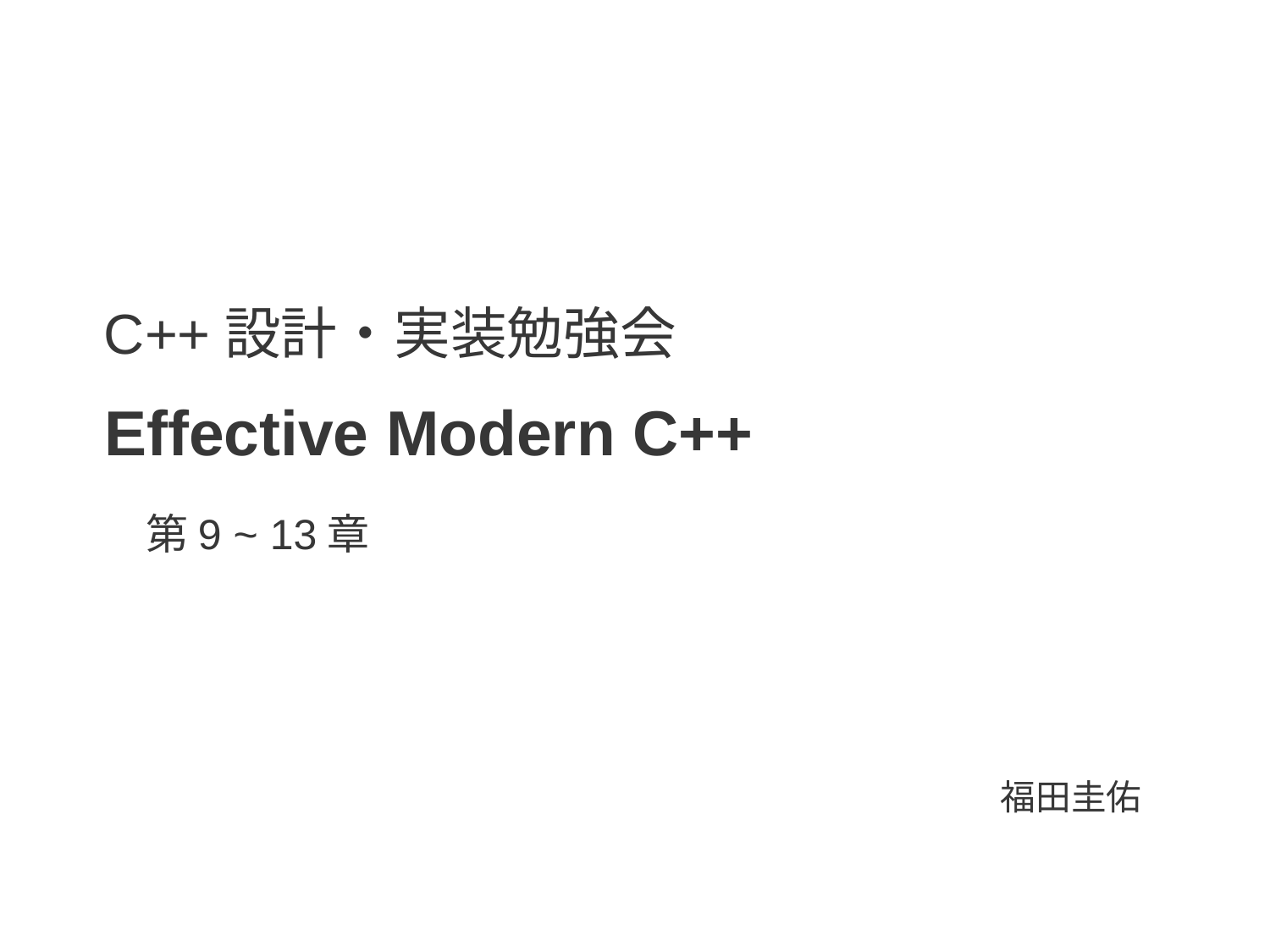

C++設計・実装勉強会
# Effective Modern C++
第9 ~ 13章
福田圭佑